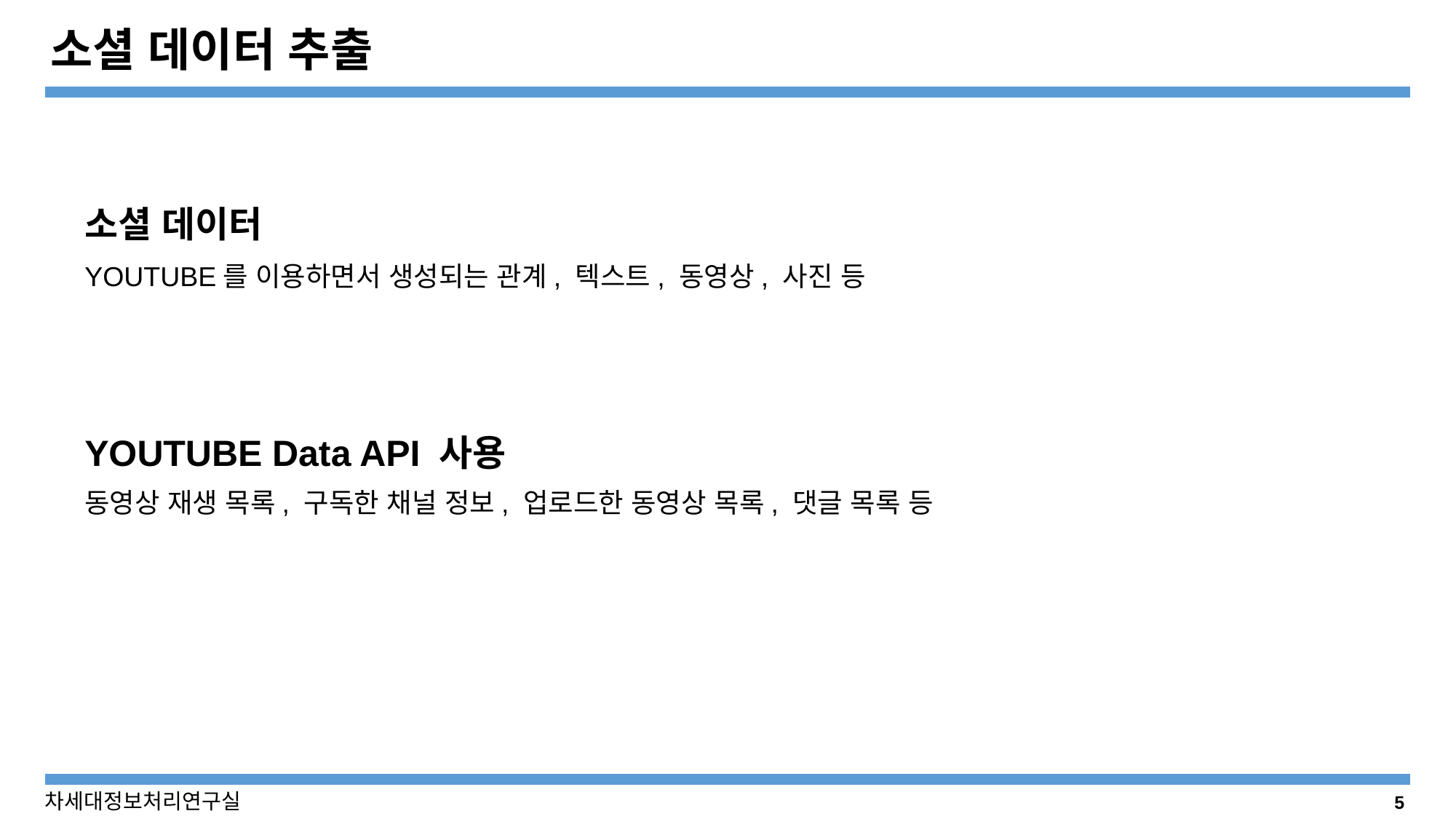

# 소셜 데이터 추출
소셜 데이터
YOUTUBE를 이용하면서 생성되는 관계, 텍스트, 동영상, 사진 등
YOUTUBE Data API 사용
동영상 재생 목록, 구독한 채널 정보, 업로드한 동영상 목록, 댓글 목록 등
5